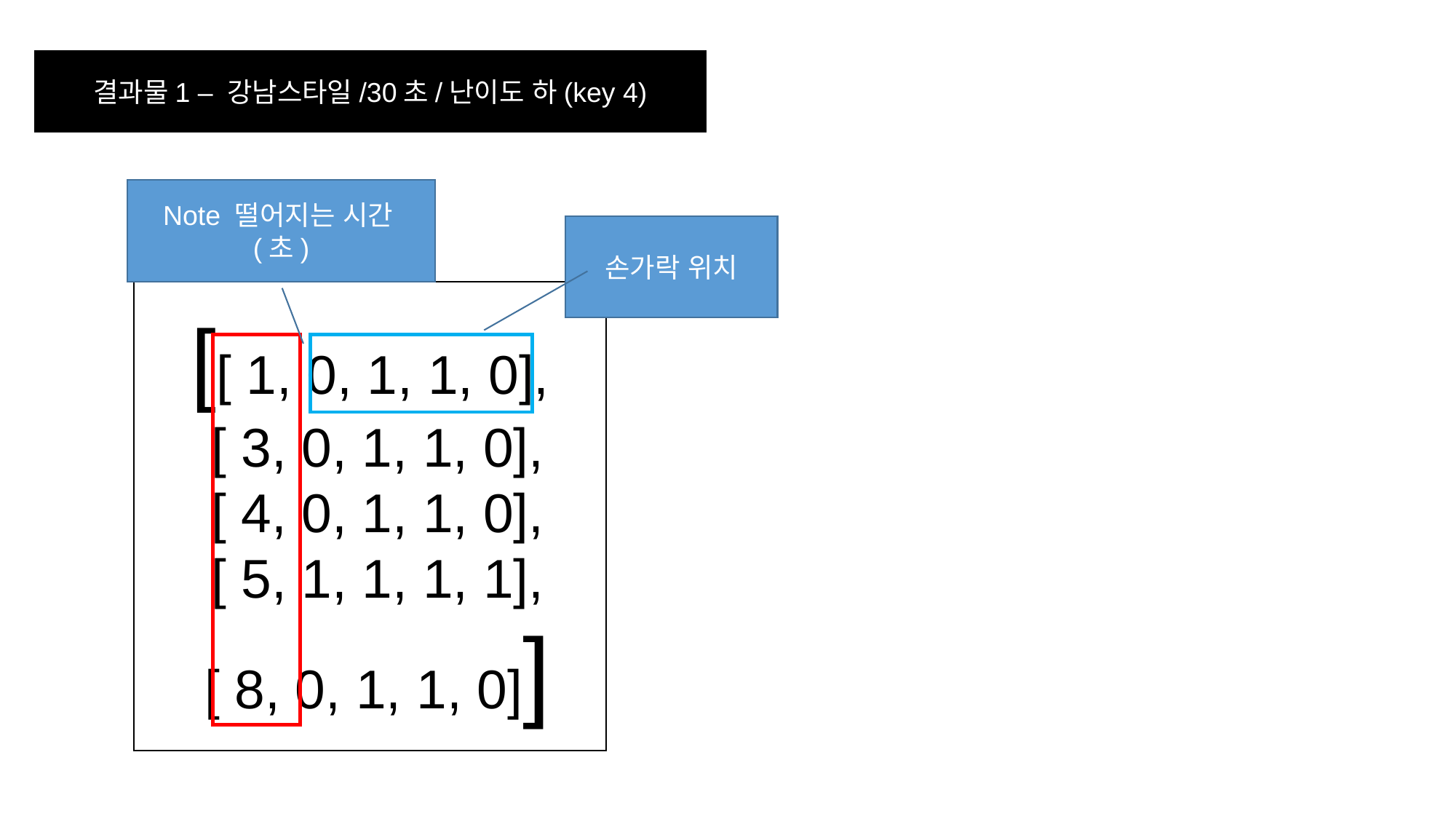

결과물1 – 강남스타일/30초/난이도 하(key 4)
Note 떨어지는 시간(초)
손가락 위치
[[ 1, 0, 1, 1, 0],
 [ 3, 0, 1, 1, 0],
 [ 4, 0, 1, 1, 0],
 [ 5, 1, 1, 1, 1],
 [ 8, 0, 1, 1, 0]]